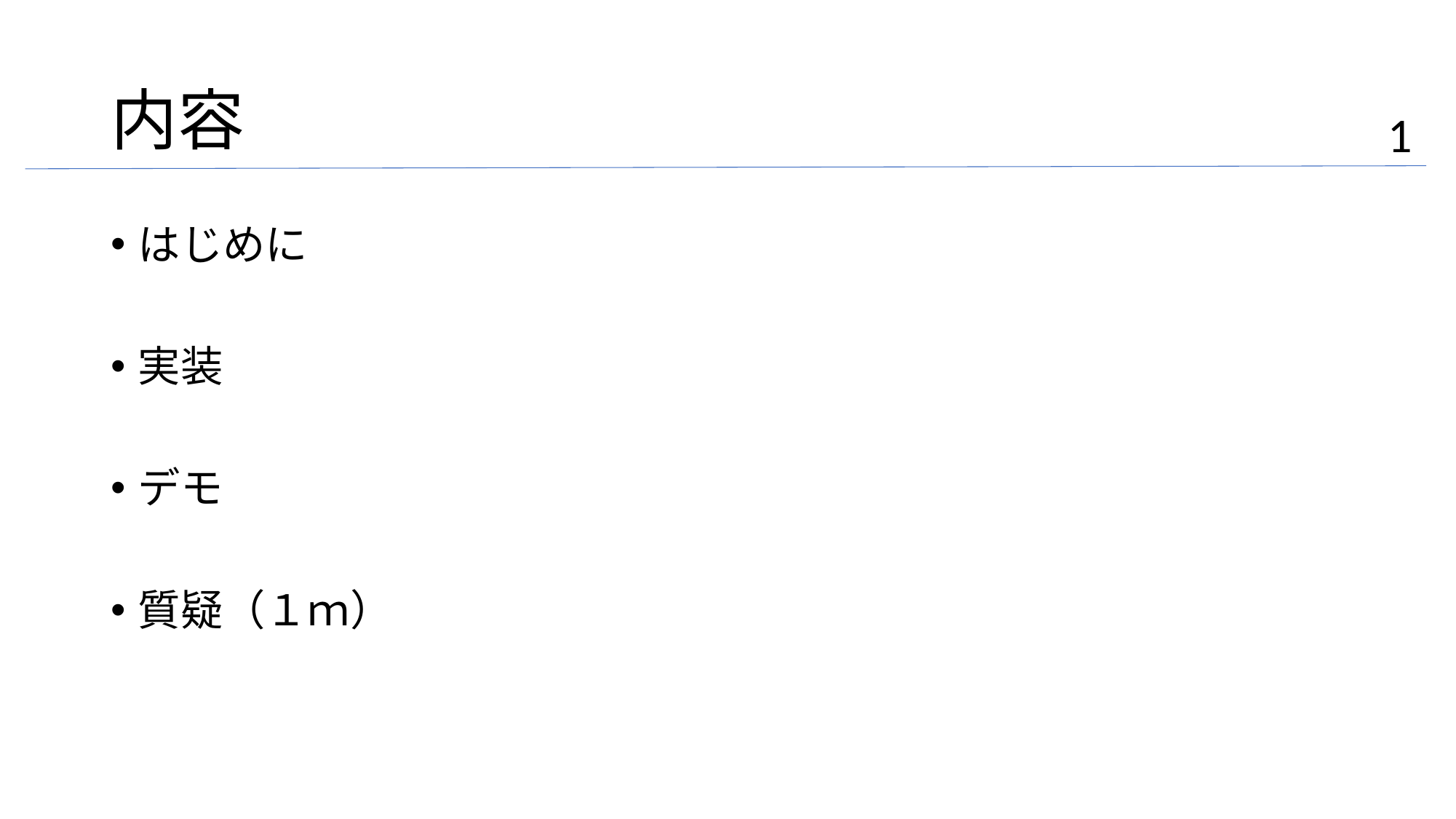

# 内容
1
はじめに

実装

デモ

質疑（１ｍ）